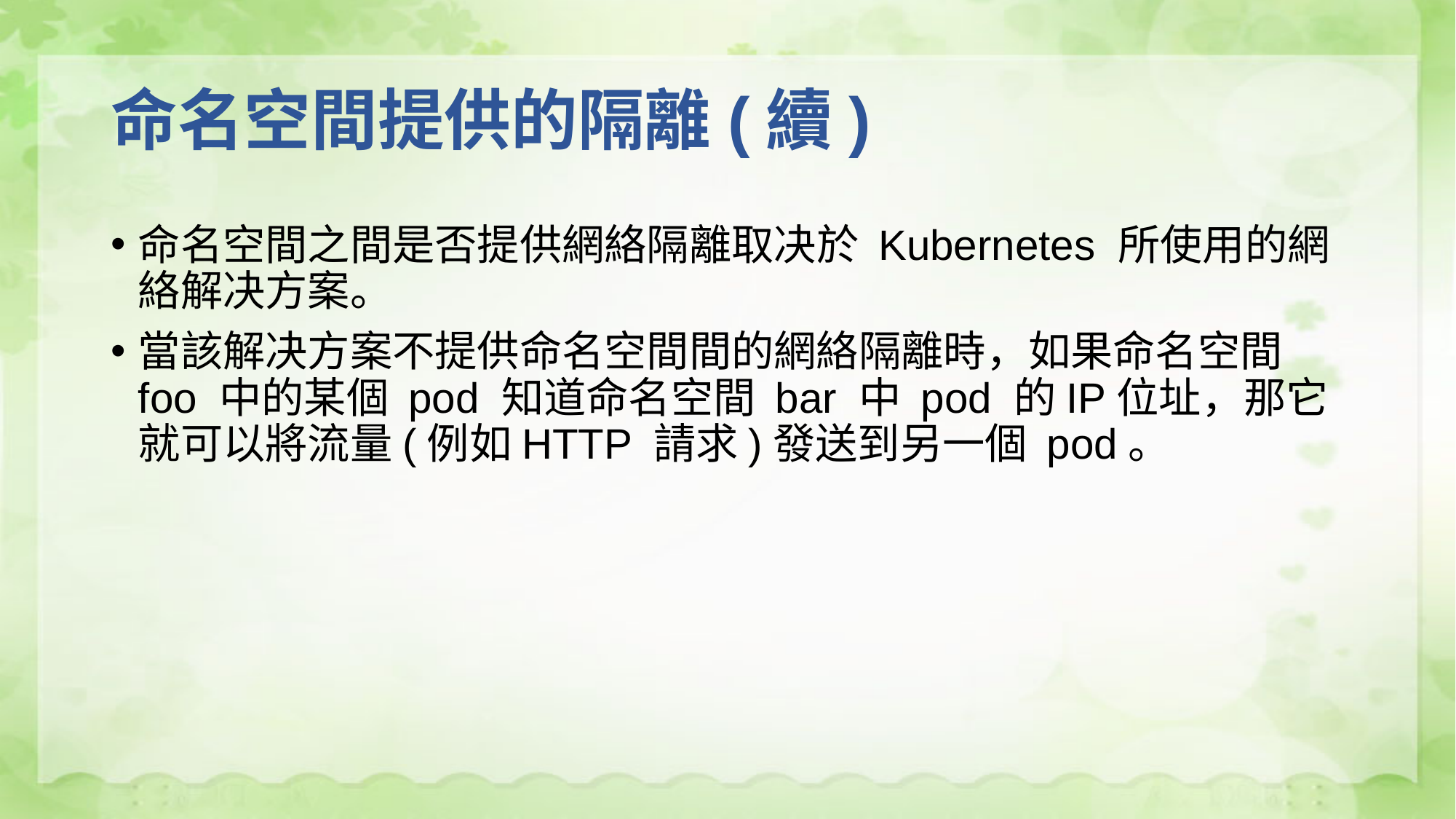

# 命名空間提供的隔離(續)
命名空間之間是否提供網絡隔離取决於 Kubernetes 所使用的網絡解决方案。
當該解决方案不提供命名空間間的網絡隔離時，如果命名空間 foo 中的某個 pod 知道命名空間 bar 中 pod 的IP位址，那它就可以將流量(例如HTTP 請求)發送到另一個 pod。